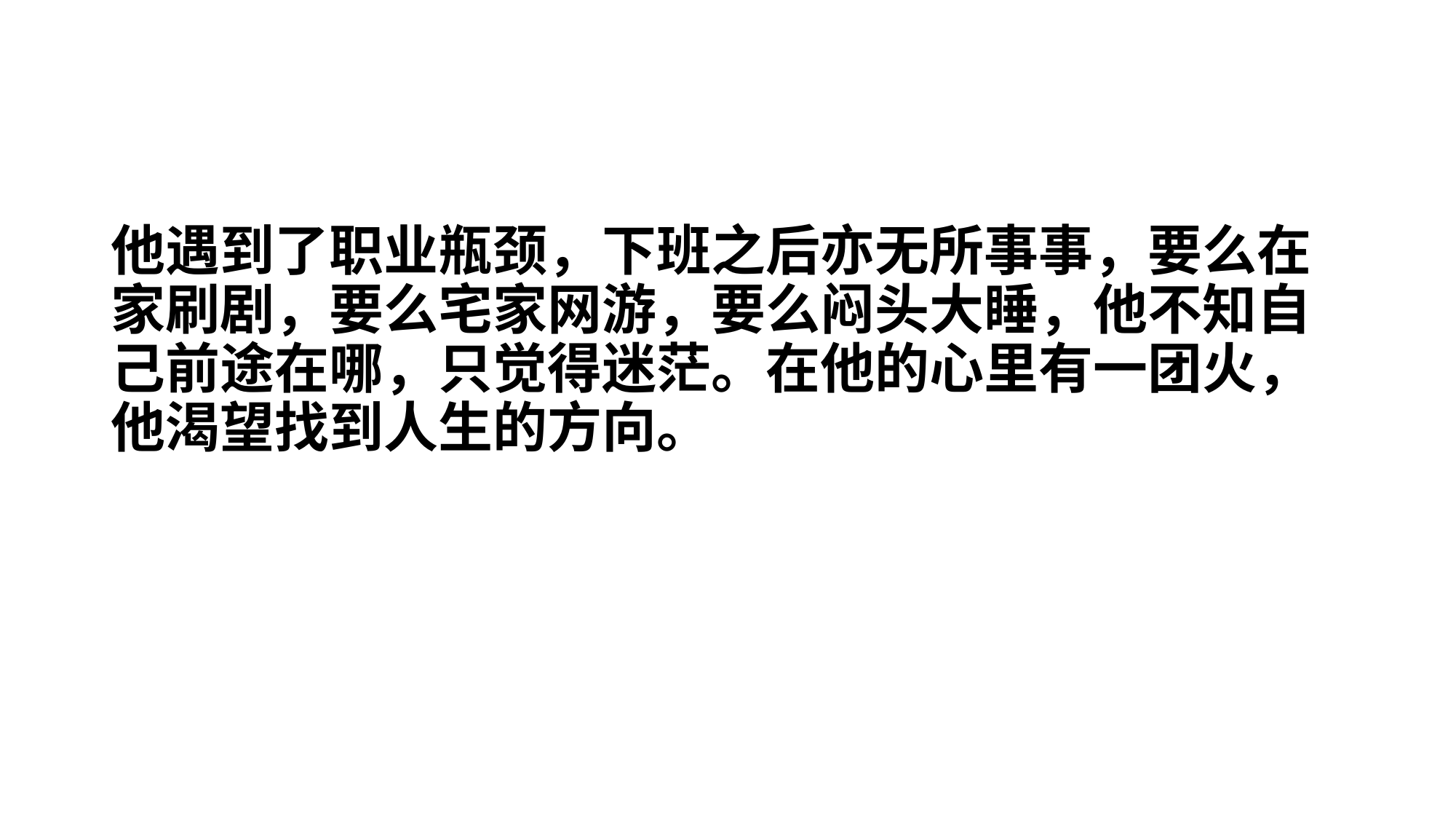

他遇到了职业瓶颈，下班之后亦无所事事，要么在家刷剧，要么宅家网游，要么闷头大睡，他不知自己前途在哪，只觉得迷茫。在他的心里有一团火，他渴望找到人生的方向。